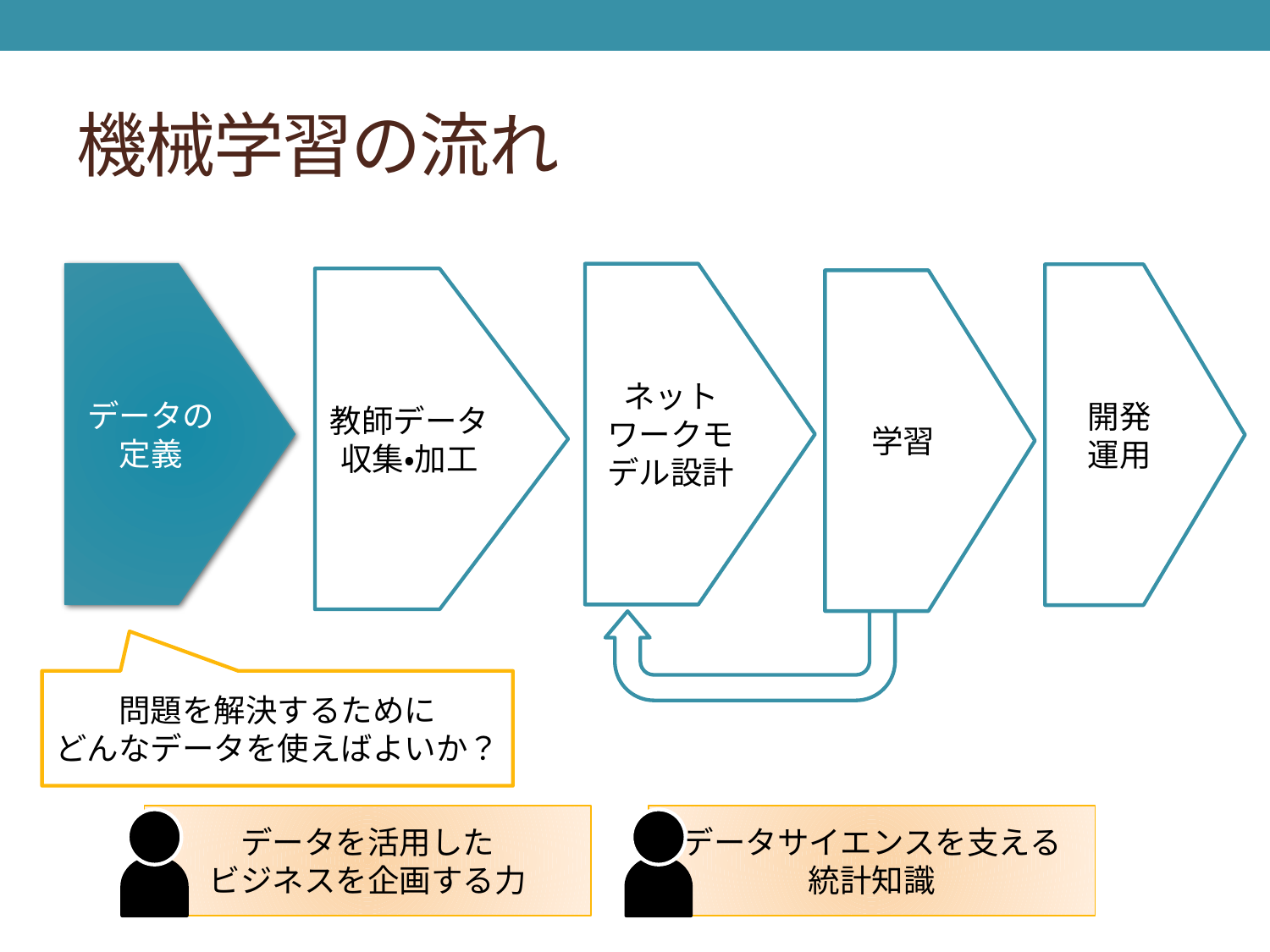

# 機械学習の流れ
データの定義
ネットワークモデル設計
開発
運用
教師データ
収集・加工
学習

問題を解決するために
どんなデータを使えばよいか？
データを活用した
ビジネスを企画する力
データサイエンスを支える
統計知識